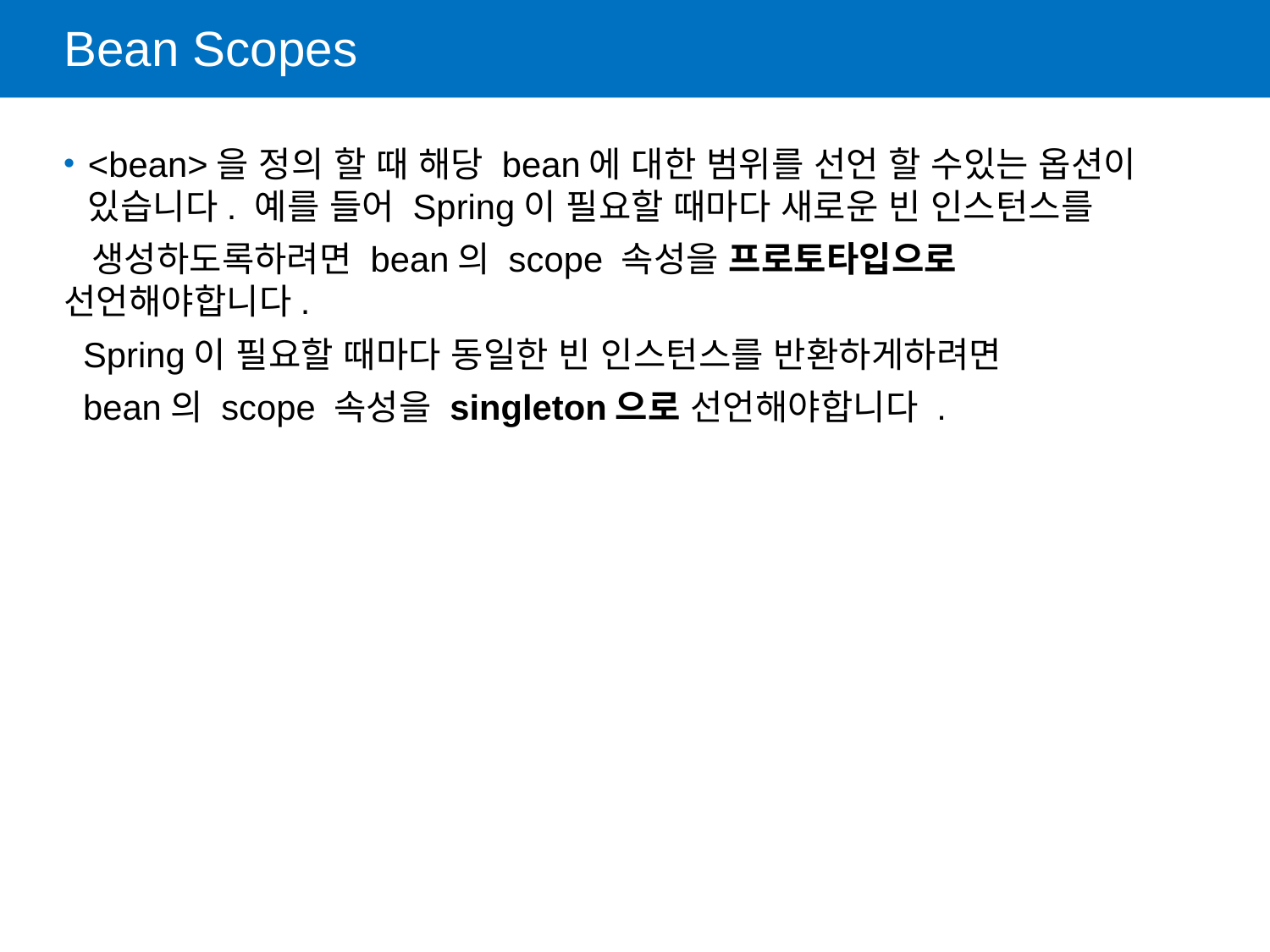

# Bean Scopes
<bean>을 정의 할 때 해당 bean에 대한 범위를 선언 할 수있는 옵션이 있습니다. 예를 들어 Spring이 필요할 때마다 새로운 빈 인스턴스를
  생성하도록하려면 bean의 scope 속성을 프로토타입으로 선언해야합니다.
  Spring이 필요할 때마다 동일한 빈 인스턴스를 반환하게하려면
  bean의 scope 속성을 singleton으로 선언해야합니다 .